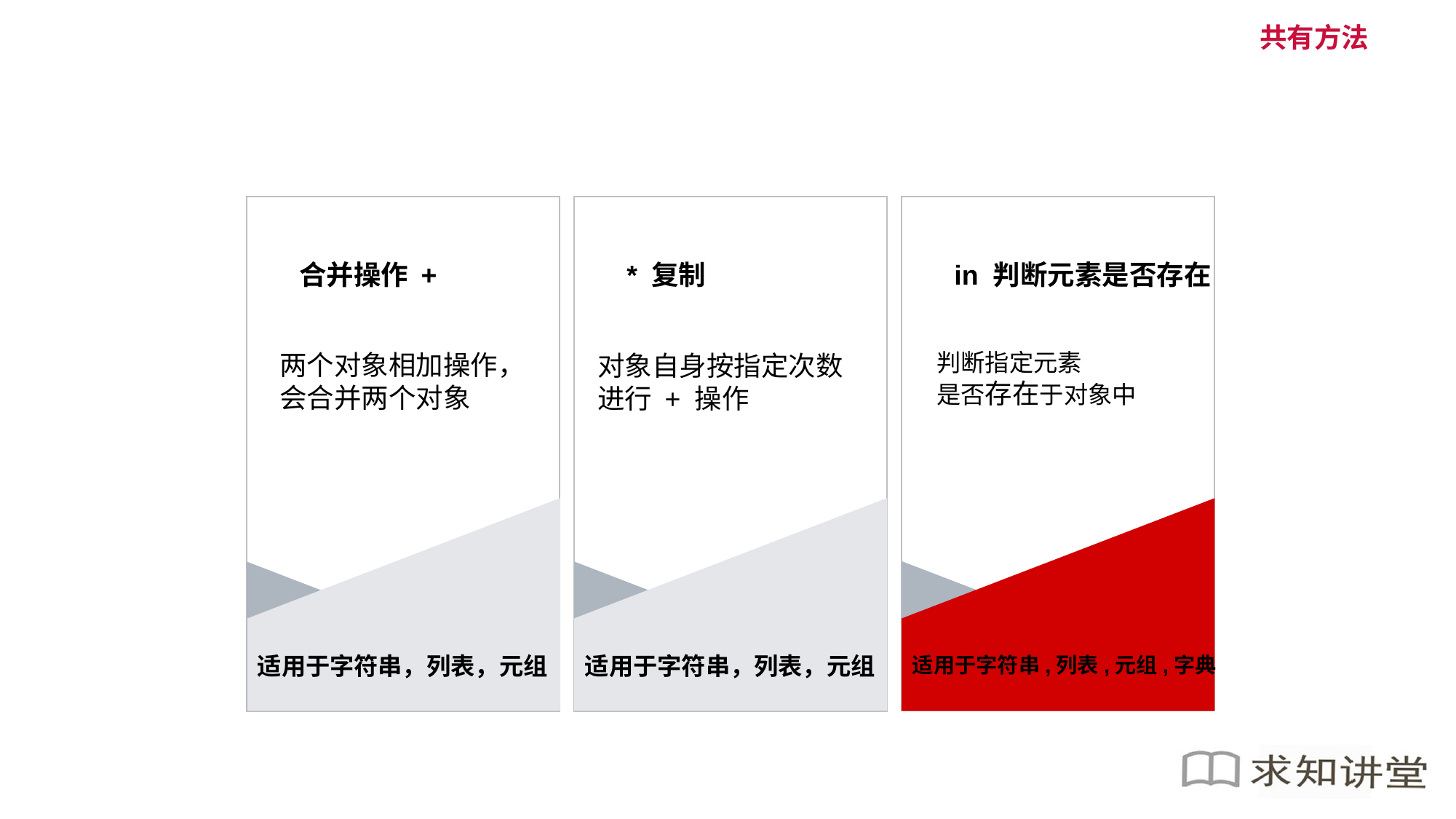

共有方法

in 判断元素是否存在

适用于字符串,列表,元组,字典

* 复制

适用于字符串，列表，元组

合并操作 +

适用于字符串，列表，元组
判断指定元素
是否存在于对象中
两个对象相加操作，会合并两个对象
对象自身按指定次数进行 + 操作